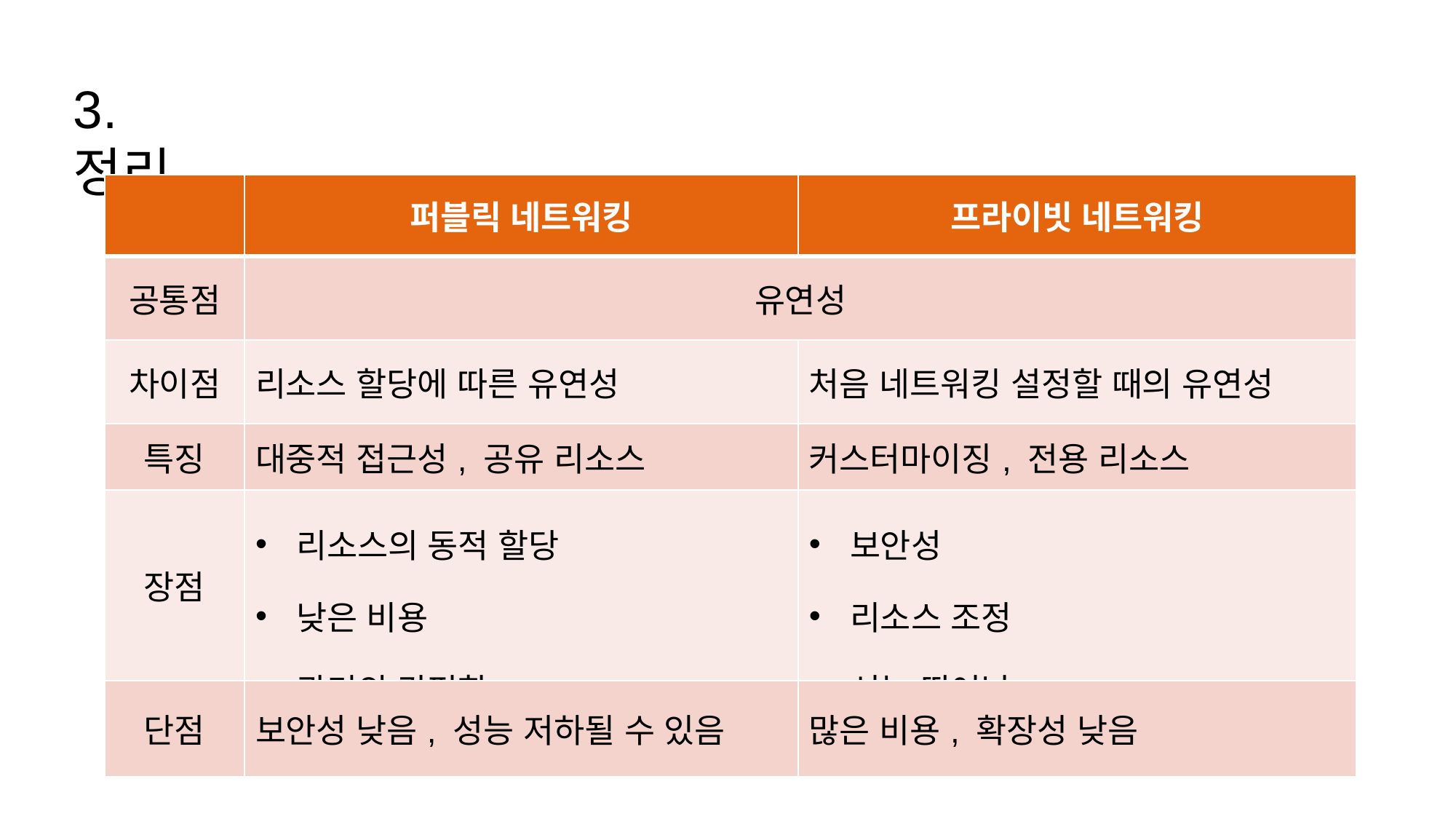

3. 정리
|  | 퍼블릭 네트워킹 | 프라이빗 네트워킹 |
| --- | --- | --- |
| 공통점 | 유연성 |  |
| 차이점 | 리소스 할당에 따른 유연성 | 처음 네트워킹 설정할 때의 유연성 |
| 특징 | 대중적 접근성, 공유 리소스 | 커스터마이징, 전용 리소스 |
| 장점 | 리소스의 동적 할당 낮은 비용 관리의 간편함 | 보안성 리소스 조정 성능 뛰어남 |
| 단점 | 보안성 낮음, 성능 저하될 수 있음 | 많은 비용, 확장성 낮음 |